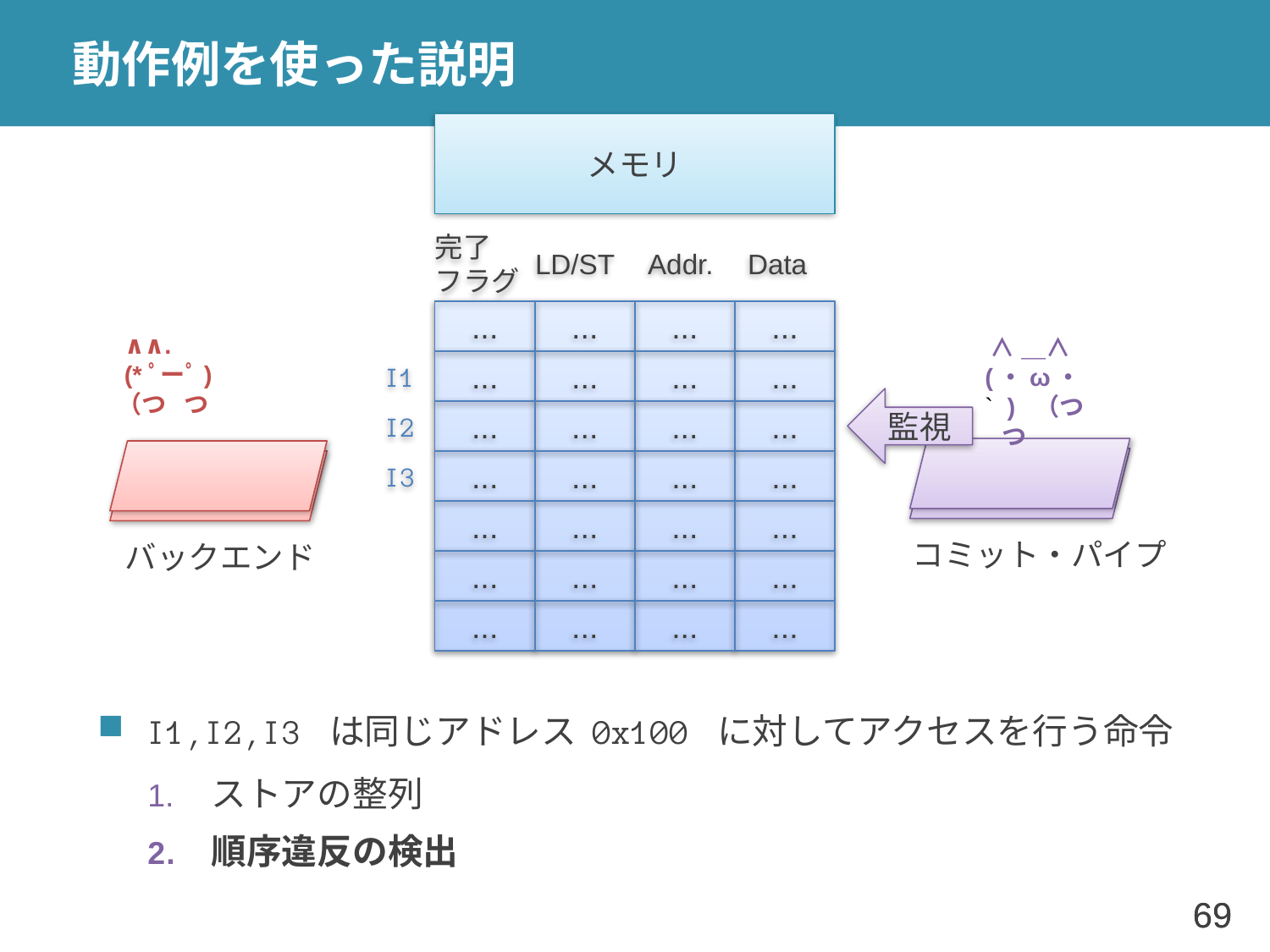

# 動作例を使った説明
メモリ
完了
フラグ
LD/ST
Addr.
Data

...
...
...
...
 ∧∧.
 (*ﾟーﾟ)（つ   つ
 ∧＿∧
(・ω・`  )  （つ    つ
I1
...
...
...
...
監視
I2
...
...
...
...

I3
...
...
...
...
...
...
...
...
コミット・パイプ
バックエンド
...
...
...
...
...
...
...
...
I1,I2,I3 は同じアドレス 0x100 に対してアクセスを行う命令
ストアの整列
順序違反の検出